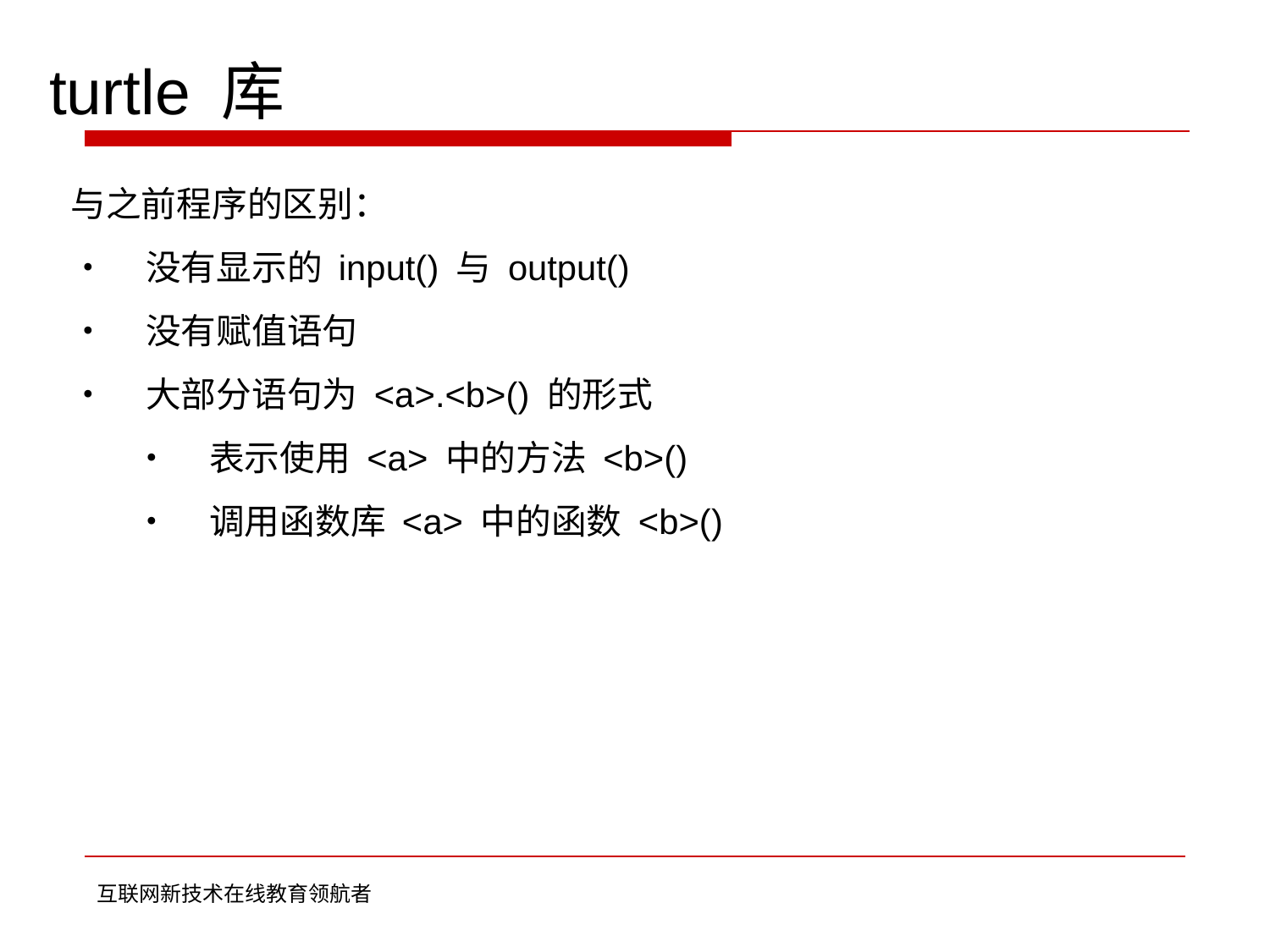

turtle 库

	与之前程序的区别：
	•    没有显示的 input() 与 output()
	•    没有赋值语句
	•    大部分语句为 <a>.<b>() 的形式
		•    表示使用 <a> 中的方法 <b>()
		•    调用函数库 <a> 中的函数 <b>()

互联网新技术在线教育领航者